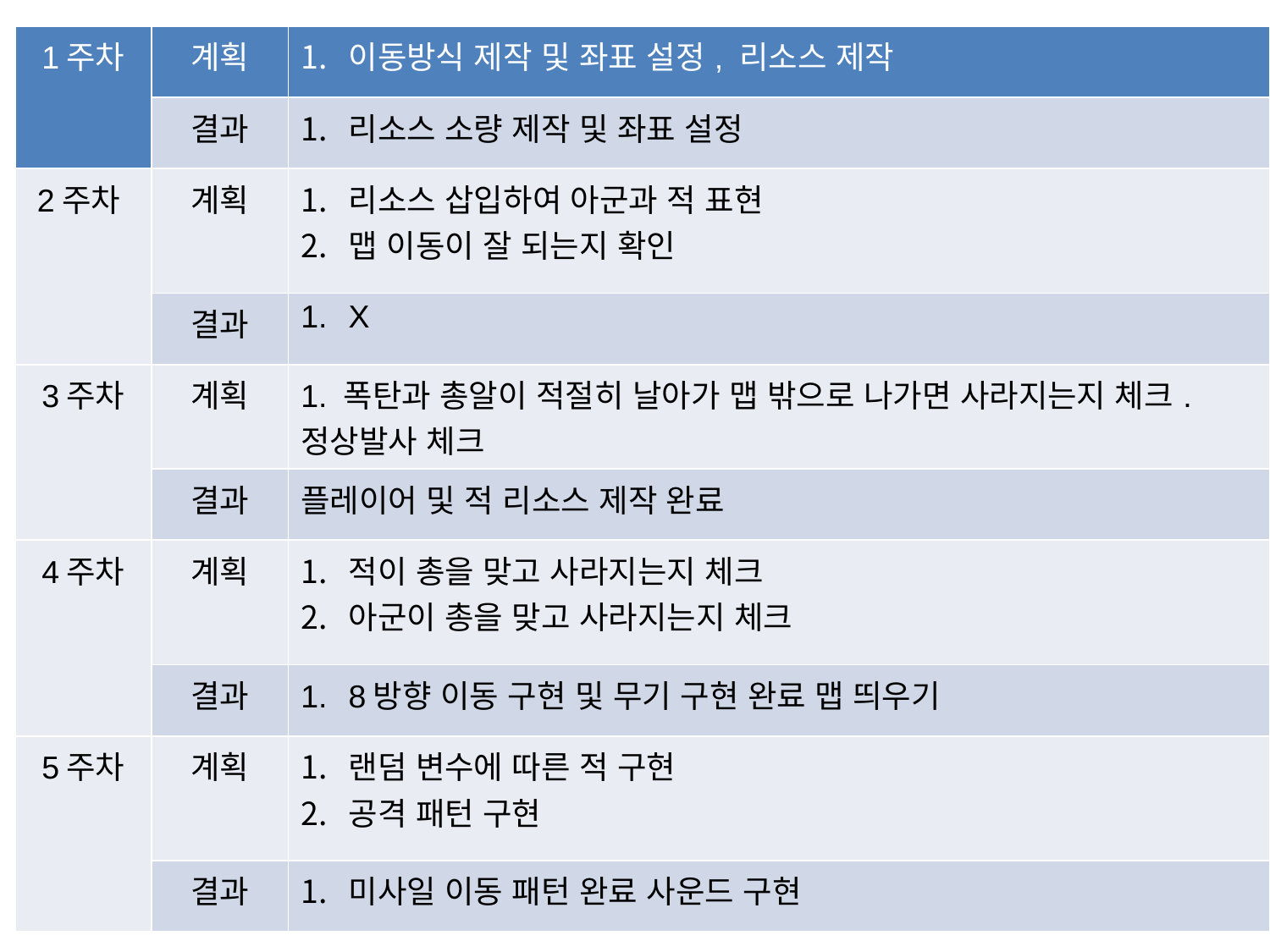

| 1주차 | 계획 | 이동방식 제작 및 좌표 설정, 리소스 제작 |
| --- | --- | --- |
|  | 결과 | 리소스 소량 제작 및 좌표 설정 |
| 2주차 | 계획 | 리소스 삽입하여 아군과 적 표현 맵 이동이 잘 되는지 확인 |
|  | 결과 | X |
| 3주차 | 계획 | 1. 폭탄과 총알이 적절히 날아가 맵 밖으로 나가면 사라지는지 체크. 정상발사 체크 |
|  | 결과 | 플레이어 및 적 리소스 제작 완료 |
| 4주차 | 계획 | 적이 총을 맞고 사라지는지 체크 아군이 총을 맞고 사라지는지 체크 |
|  | 결과 | 8방향 이동 구현 및 무기 구현 완료 맵 띄우기 |
| 5주차 | 계획 | 랜덤 변수에 따른 적 구현 공격 패턴 구현 |
|  | 결과 | 미사일 이동 패턴 완료 사운드 구현 |
#